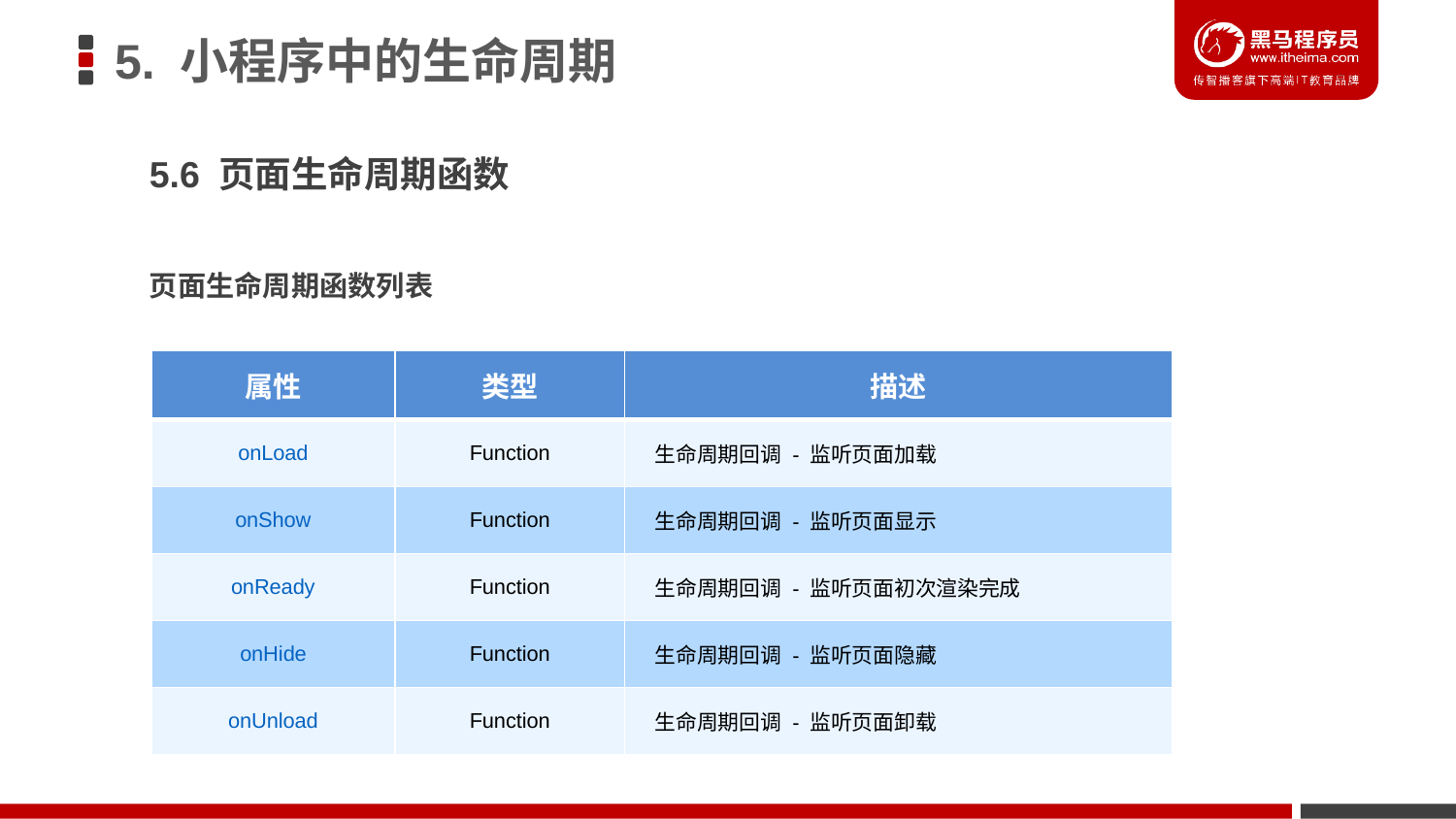

# 5. 小程序中的生命周期
5.6 页面生命周期函数
页面生命周期函数列表
| 属性 | 类型 | 描述 |
| --- | --- | --- |
| onLoad | Function | 生命周期回调 - 监听页面加载 |
| onShow | Function | 生命周期回调 - 监听页面显示 |
| onReady | Function | 生命周期回调 - 监听页面初次渲染完成 |
| onHide | Function | 生命周期回调 - 监听页面隐藏 |
| onUnload | Function | 生命周期回调 - 监听页面卸载 |